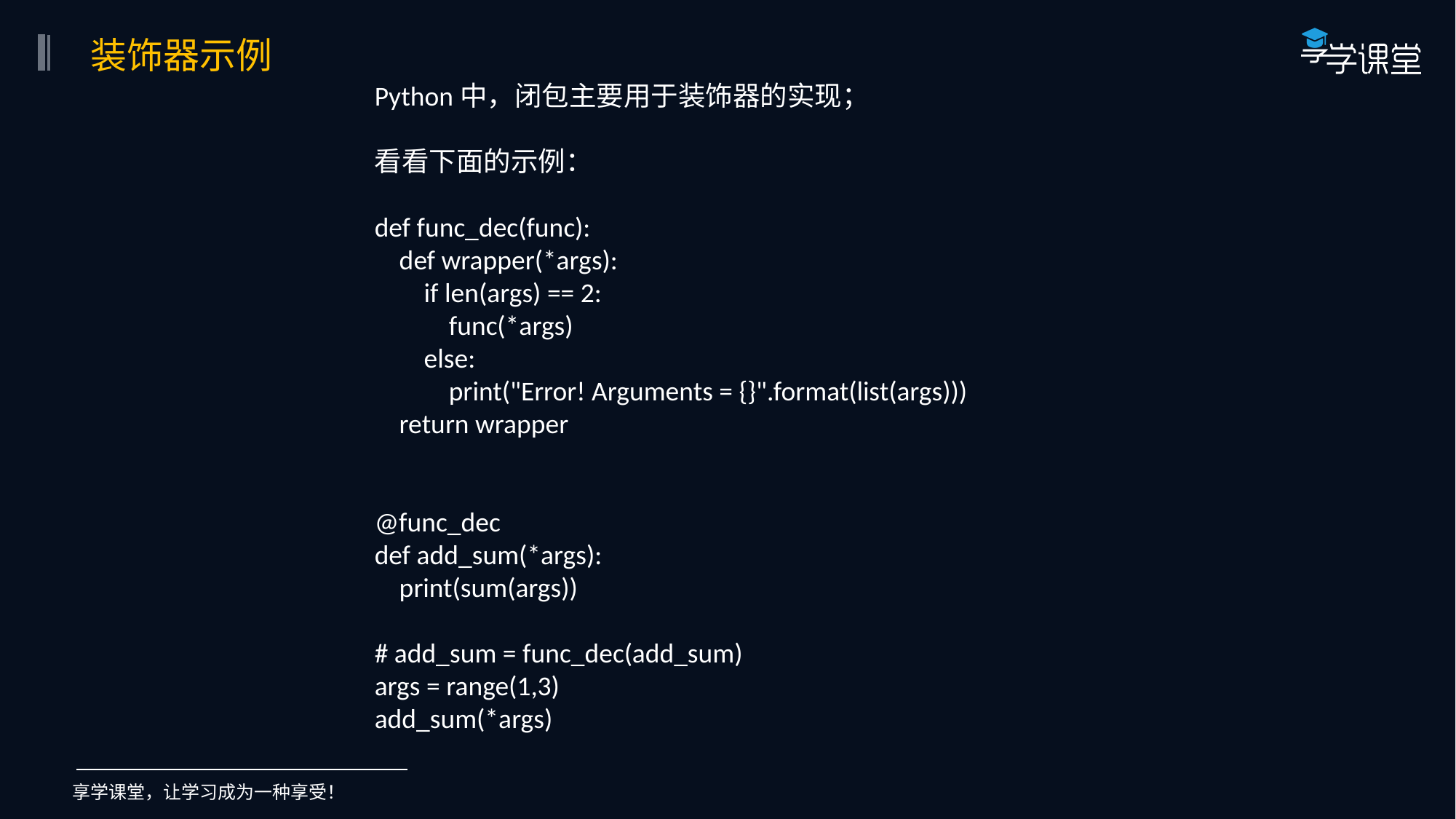

装饰器示例
Python中，闭包主要用于装饰器的实现；

看看下面的示例：

def func_dec(func):
    def wrapper(*args):
        if len(args) == 2:
            func(*args)
        else:
            print("Error! Arguments = {}".format(list(args)))
    return wrapper

@func_dec
def add_sum(*args):
    print(sum(args))

# add_sum = func_dec(add_sum)
args = range(1,3)
add_sum(*args)